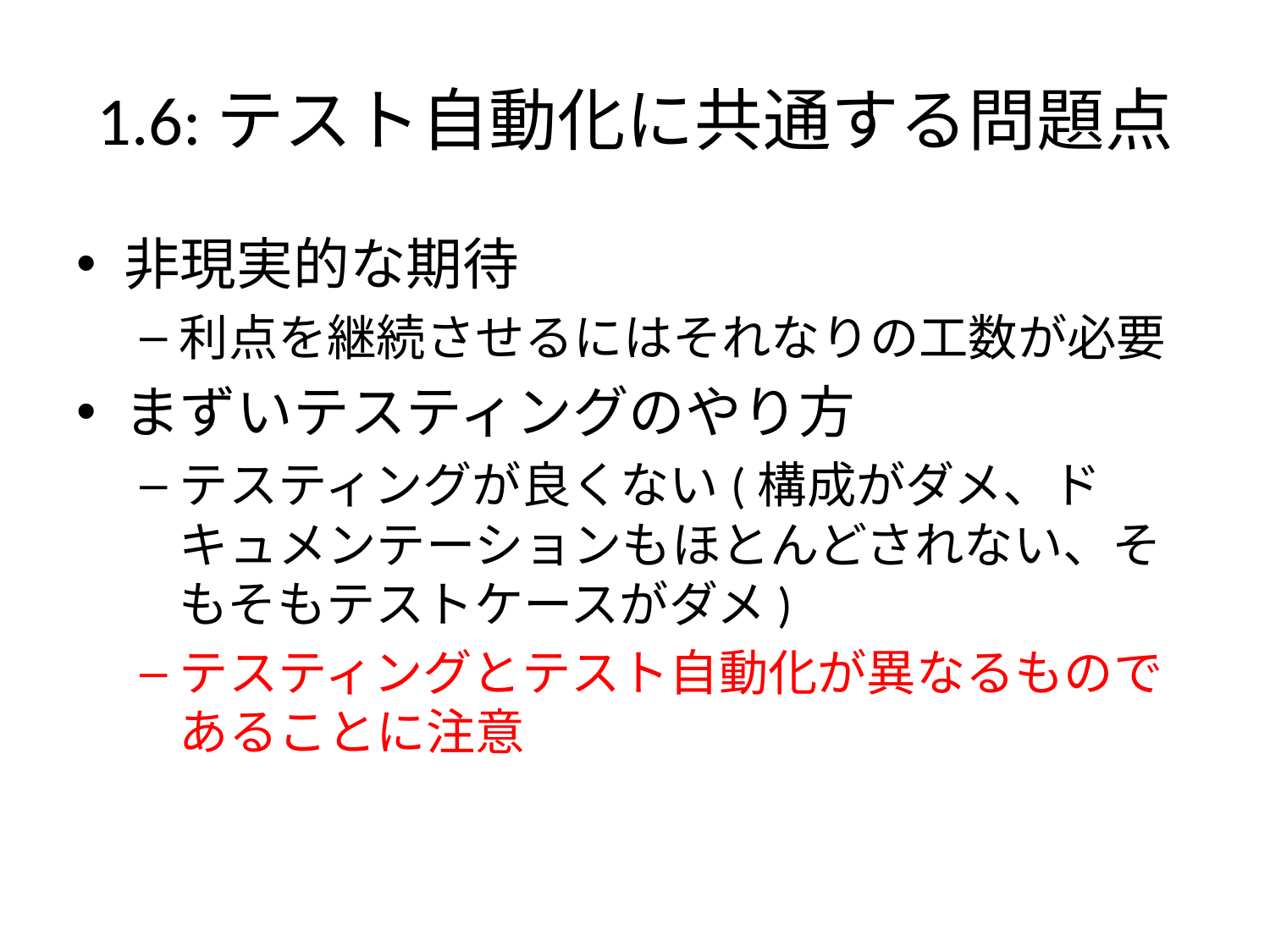

# 1.6:テスト自動化に共通する問題点
非現実的な期待
利点を継続させるにはそれなりの工数が必要
まずいテスティングのやり方
テスティングが良くない(構成がダメ、ドキュメンテーションもほとんどされない、そもそもテストケースがダメ)
テスティングとテスト自動化が異なるものであることに注意